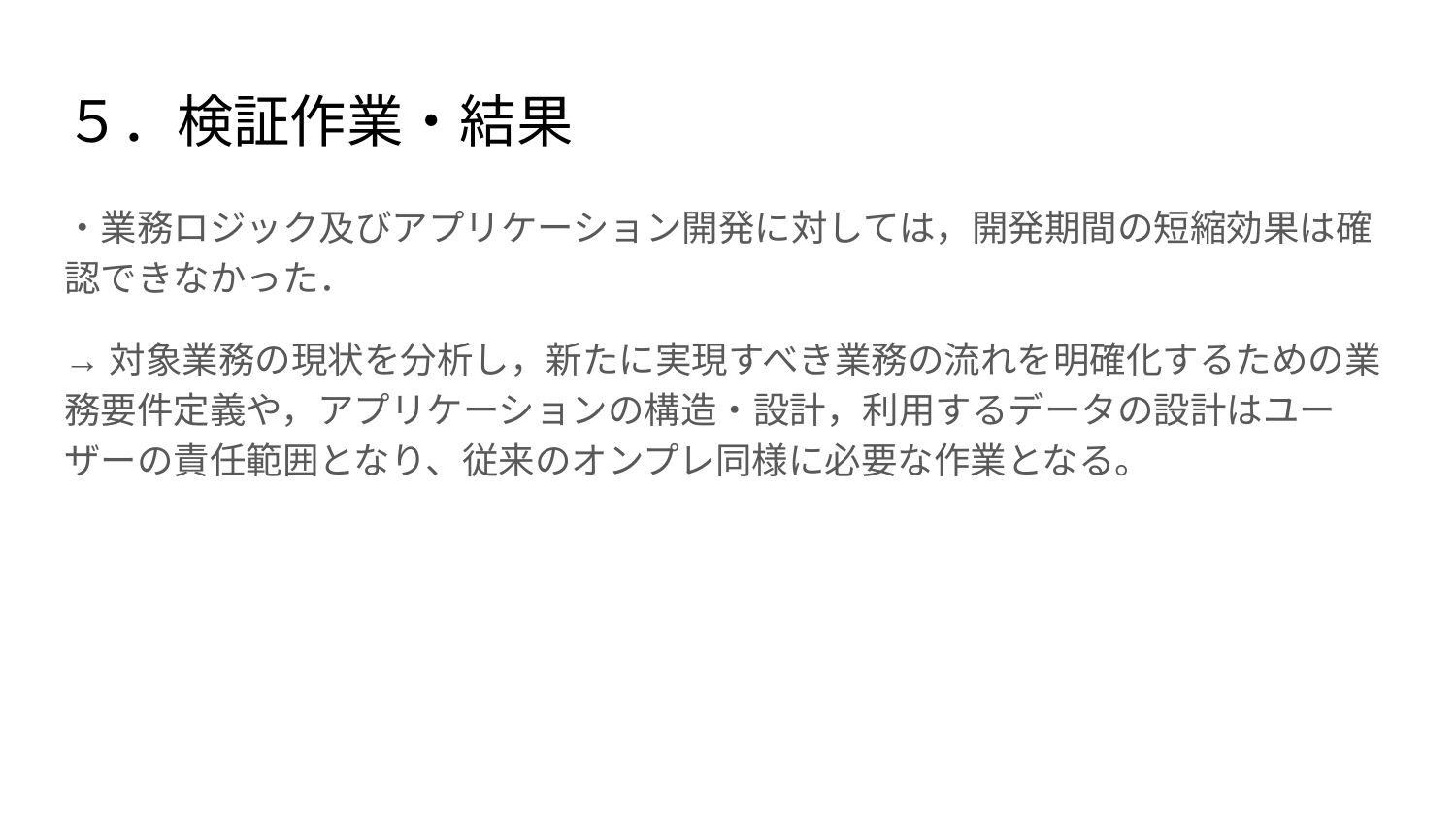

# ５．検証作業・結果
・業務ロジック及びアプリケーション開発に対しては，開発期間の短縮効果は確認できなかった．
→対象業務の現状を分析し，新たに実現すべき業務の流れを明確化するための業務要件定義や，アプリケーションの構造・設計，利用するデータの設計はユーザーの責任範囲となり、従来のオンプレ同様に必要な作業となる。